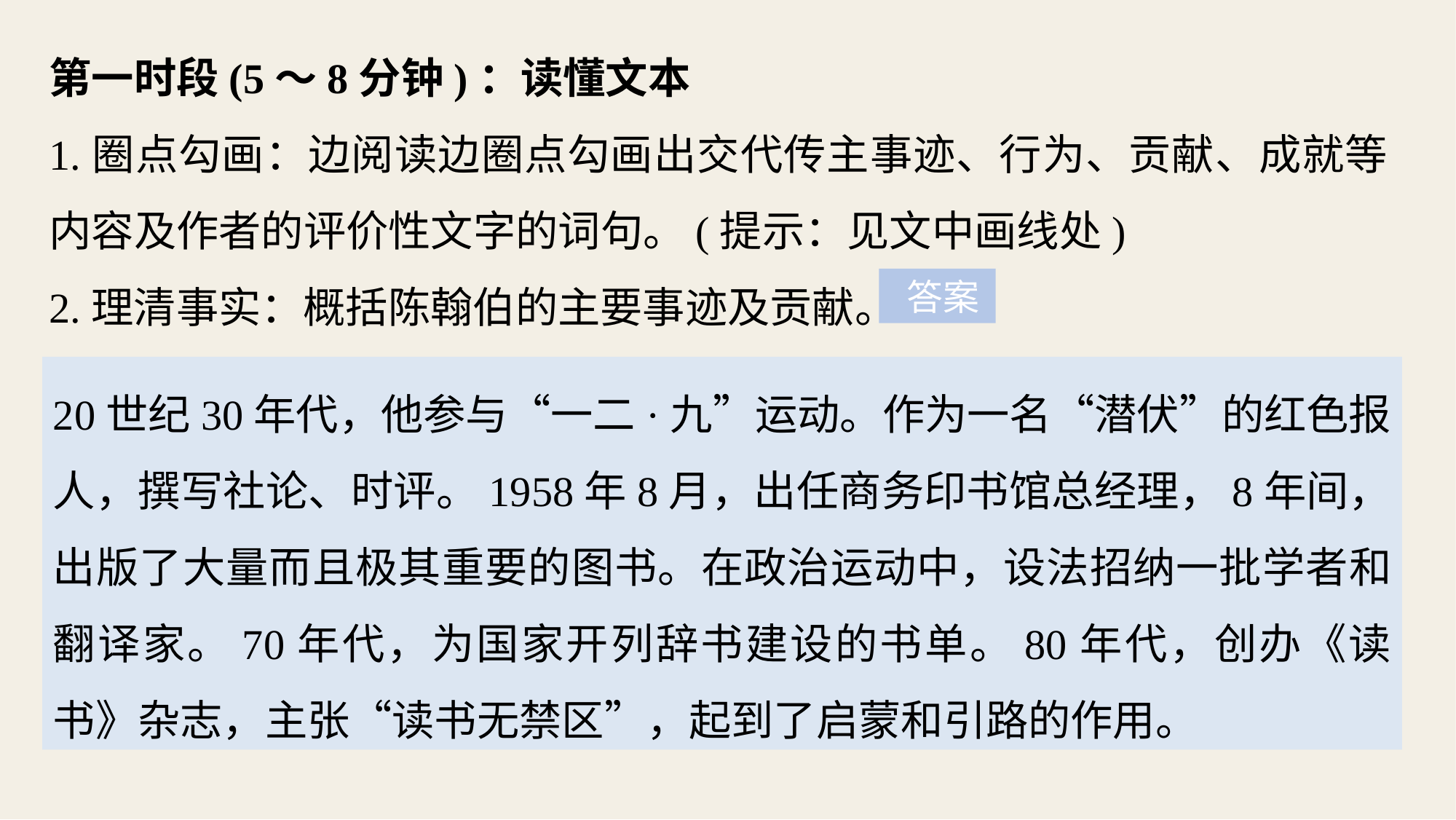

第一时段(5～8分钟)：读懂文本
1.圈点勾画：边阅读边圈点勾画出交代传主事迹、行为、贡献、成就等内容及作者的评价性文字的词句。(提示：见文中画线处)
2.理清事实：概括陈翰伯的主要事迹及贡献。
 答案

20世纪30年代，他参与“一二·九”运动。作为一名“潜伏”的红色报人，撰写社论、时评。1958年8月，出任商务印书馆总经理，8年间，出版了大量而且极其重要的图书。在政治运动中，设法招纳一批学者和翻译家。70年代，为国家开列辞书建设的书单。80年代，创办《读书》杂志，主张“读书无禁区”，起到了启蒙和引路的作用。